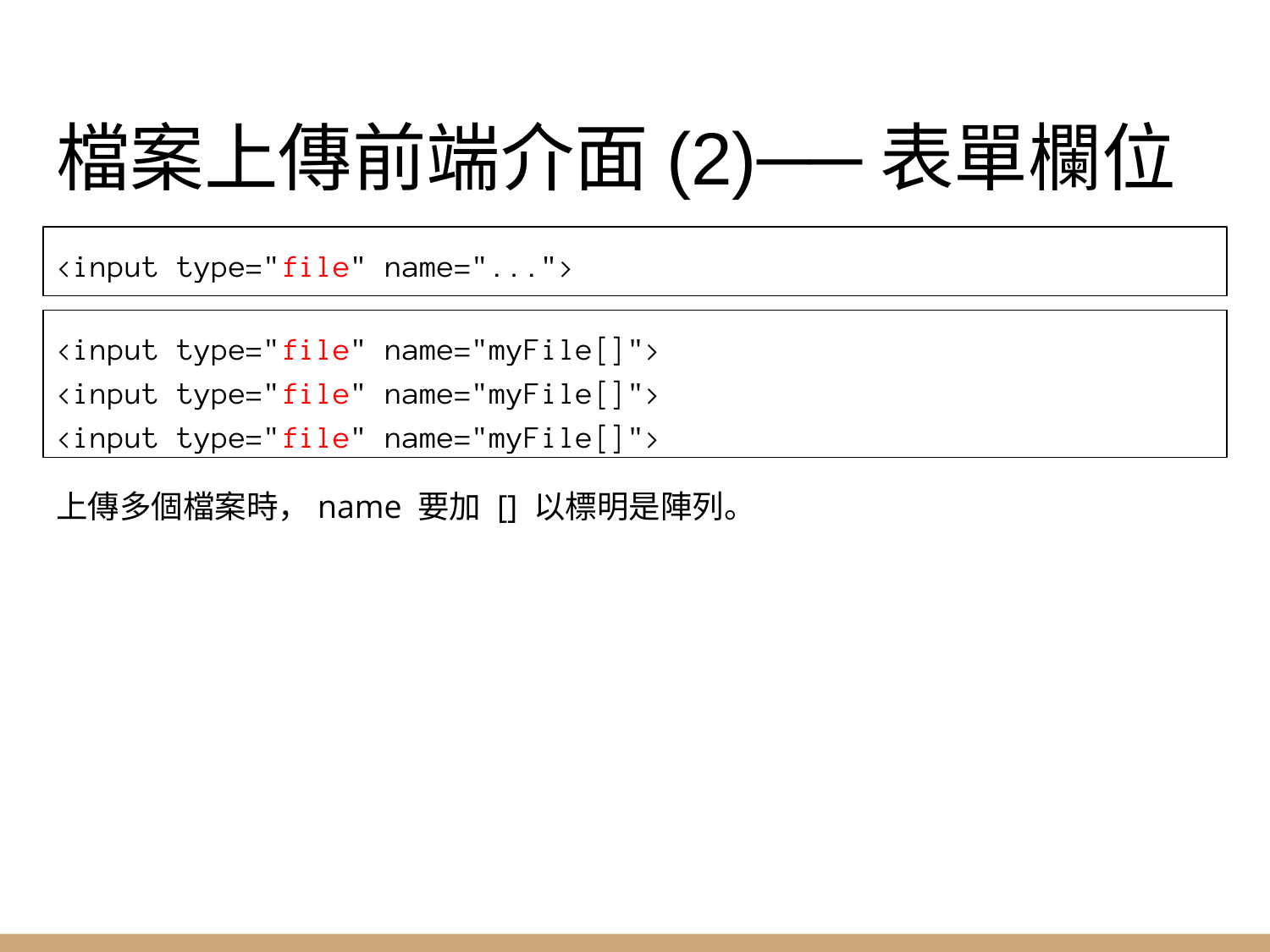

# 檔案上傳前端介面(2)──表單欄位
<input type="file" name="...">
<input type="file" name="myFile[]">
<input type="file" name="myFile[]">
<input type="file" name="myFile[]">
上傳多個檔案時，name 要加 [] 以標明是陣列。